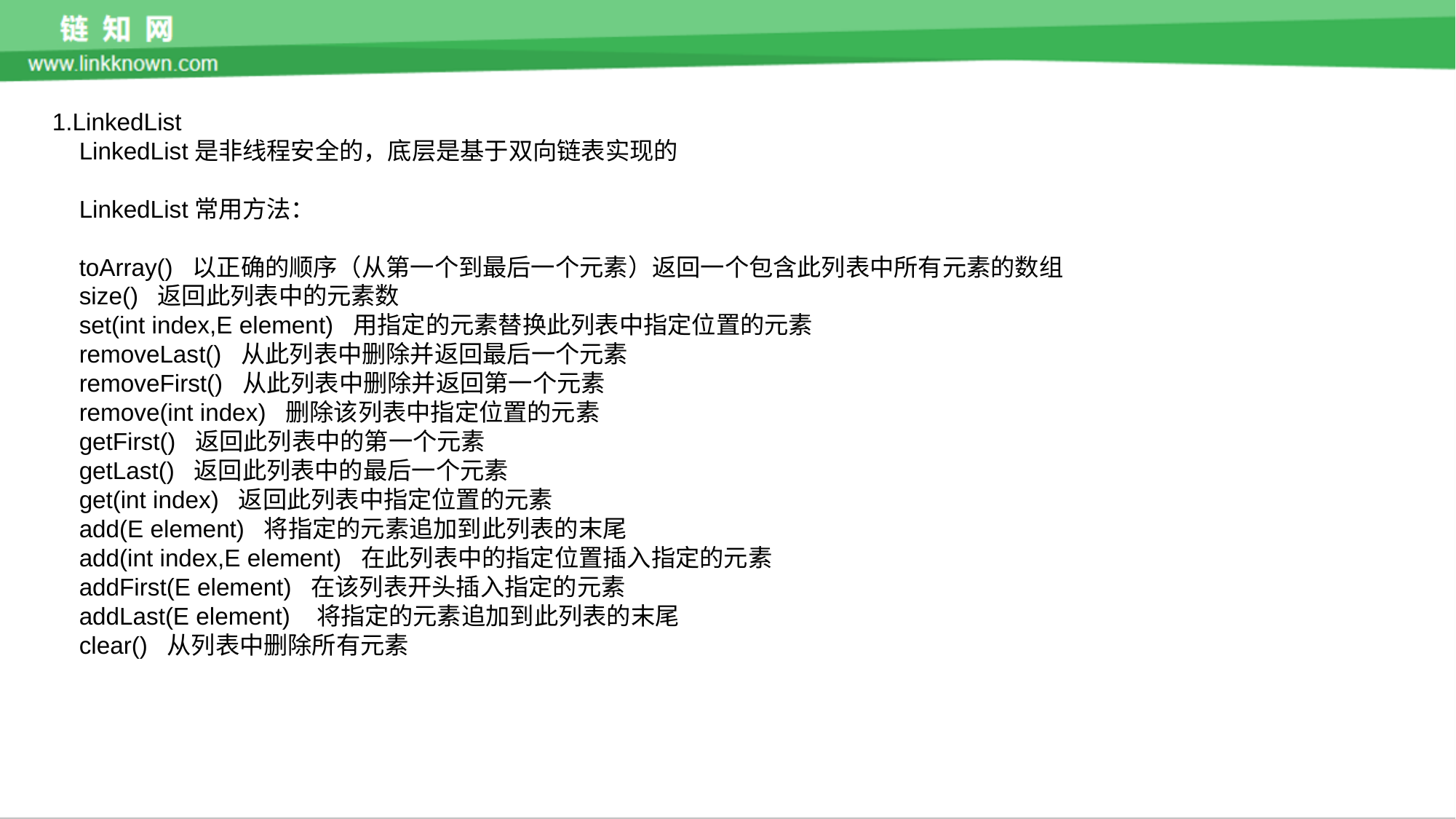

1.LinkedList
    LinkedList是非线程安全的，底层是基于双向链表实现的

    LinkedList常用方法：

    toArray()  以正确的顺序（从第一个到最后一个元素）返回一个包含此列表中所有元素的数组
    size()  返回此列表中的元素数
    set(int index,E element)  用指定的元素替换此列表中指定位置的元素
    removeLast()  从此列表中删除并返回最后一个元素
    removeFirst()  从此列表中删除并返回第一个元素
    remove(int index)  删除该列表中指定位置的元素
    getFirst()  返回此列表中的第一个元素
    getLast()  返回此列表中的最后一个元素
    get(int index)  返回此列表中指定位置的元素
    add(E element)  将指定的元素追加到此列表的末尾
    add(int index,E element)  在此列表中的指定位置插入指定的元素
    addFirst(E element)  在该列表开头插入指定的元素
    addLast(E element)   将指定的元素追加到此列表的末尾
    clear()  从列表中删除所有元素